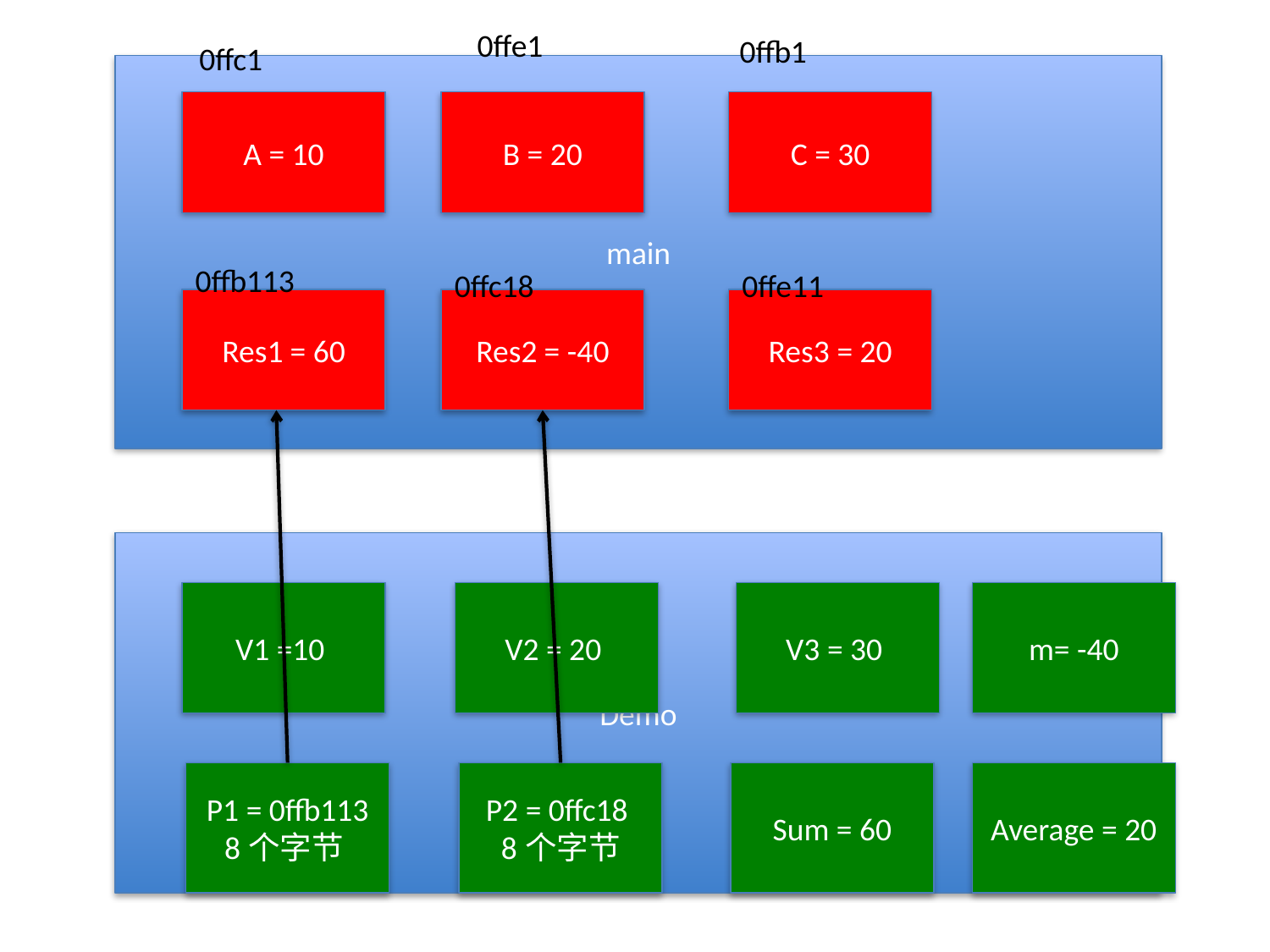

0ffe1
0ffb1
0ffc1
main
A = 10
B = 20
C = 30
0ffb113
0ffc18
0ffe11
Res1 = 60
Res2 = -40
Res3 = 20
Demo
V1 =10
V2 = 20
V3 = 30
m= -40
P1 = 0ffb113
8个字节
P2 = 0ffc18
8个字节
Sum = 60
Average = 20